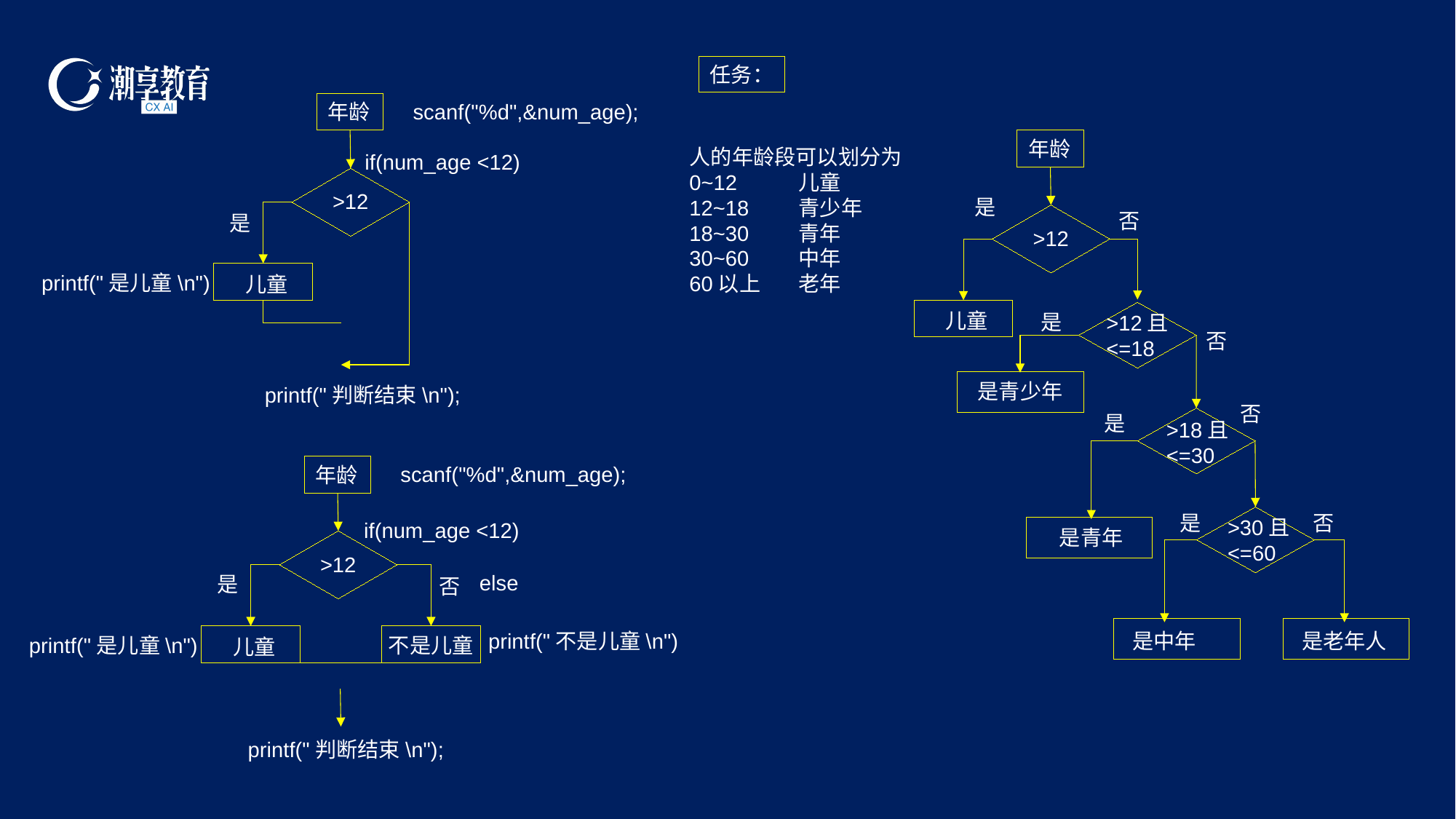

任务：
scanf("%d",&num_age);

年龄

年龄
人的年龄段可以划分为
0~12	儿童
12~18	青少年
18~30	青年
30~60	中年
60以上	老年
if(num_age <12)

>12
是
否
是

>12

儿童
printf("是儿童\n")

儿童

>12且
<=18
是
否

是青少年
printf("判断结束\n");
否
是

>18且
<=30
scanf("%d",&num_age);

年龄
是
否

>30且
<=60
if(num_age <12)

是青年

>12
else
是
否

是中年

是老年人
printf("不是儿童\n")

儿童

不是儿童
printf("是儿童\n")
printf("判断结束\n");